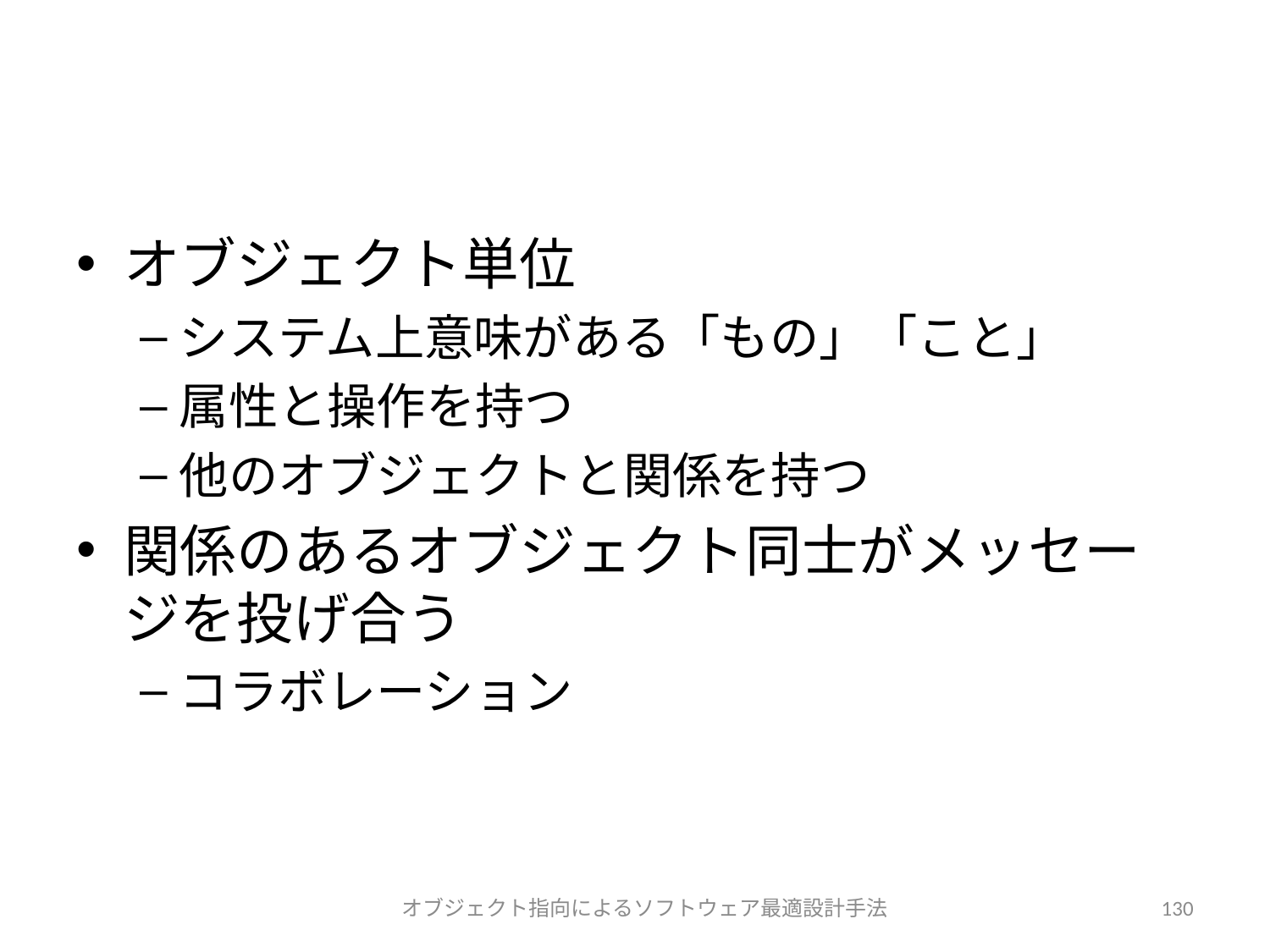

#
オブジェクト単位
システム上意味がある「もの」「こと」
属性と操作を持つ
他のオブジェクトと関係を持つ
関係のあるオブジェクト同士がメッセージを投げ合う
コラボレーション
オブジェクト指向によるソフトウェア最適設計手法
130